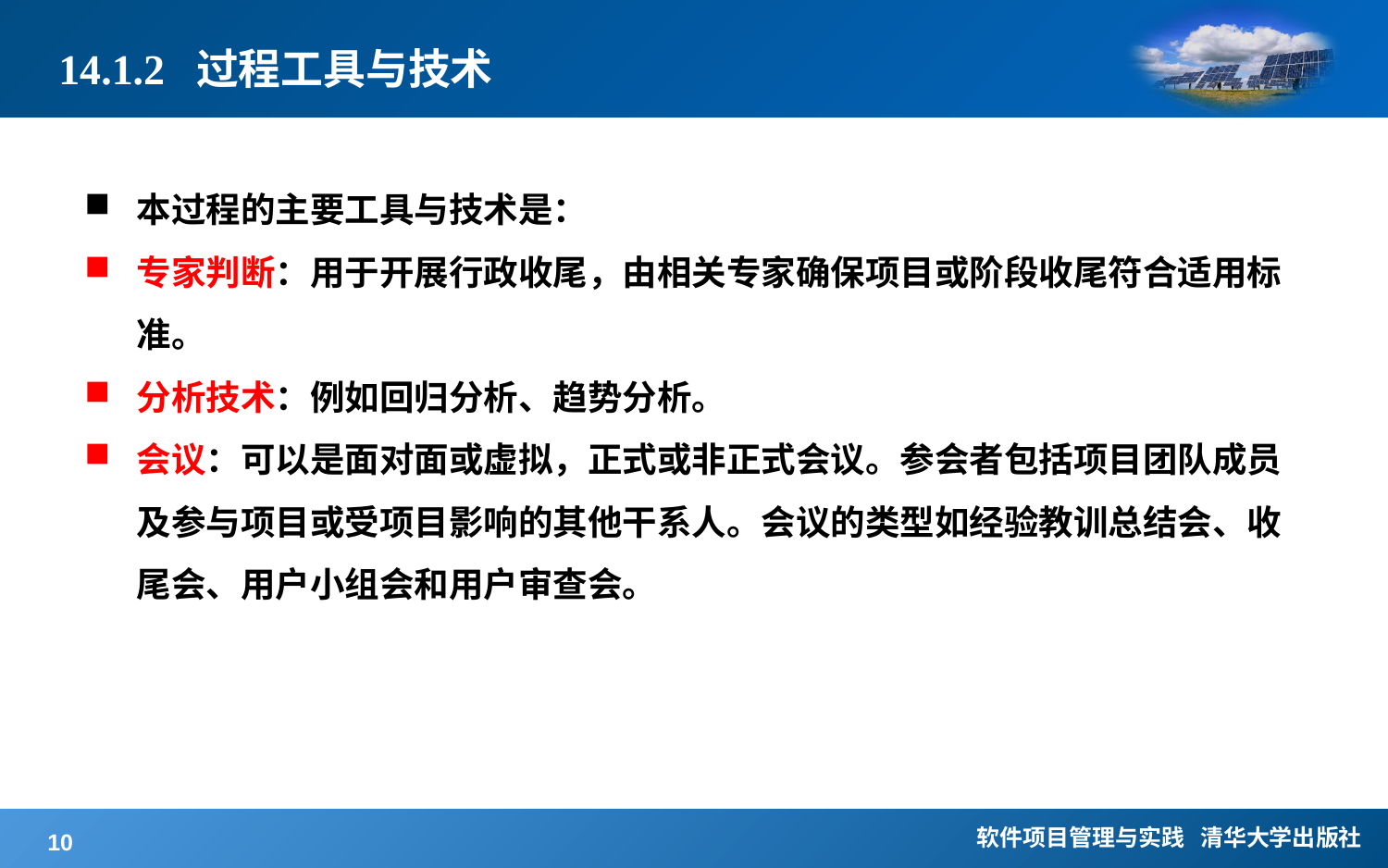

# 14.1.2  过程工具与技术
本过程的主要工具与技术是：
专家判断：用于开展行政收尾，由相关专家确保项目或阶段收尾符合适用标准。
分析技术：例如回归分析、趋势分析。
会议：可以是面对面或虚拟，正式或非正式会议。参会者包括项目团队成员及参与项目或受项目影响的其他干系人。会议的类型如经验教训总结会、收尾会、用户小组会和用户审查会。